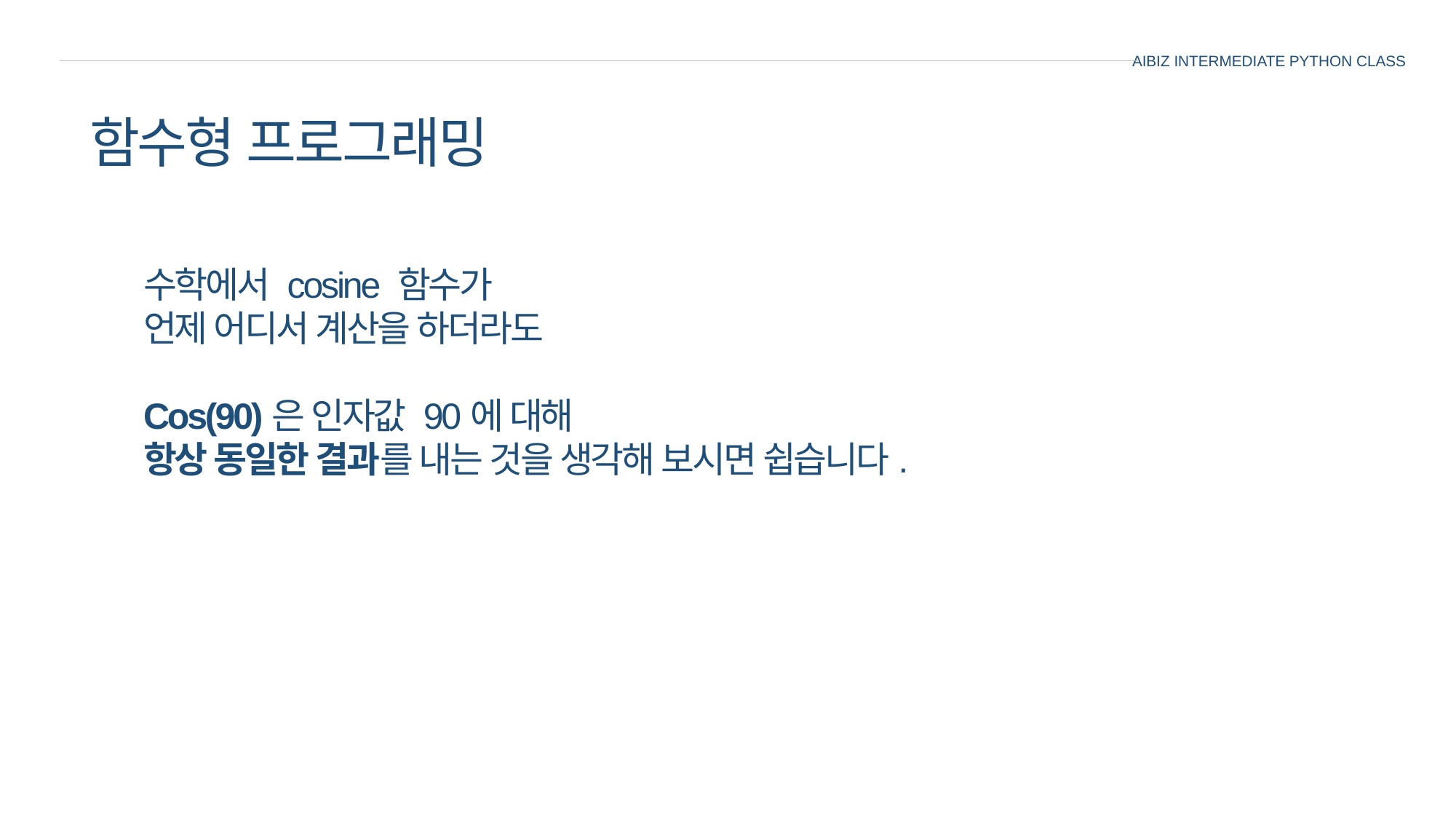

AIBIZ INTERMEDIATE PYTHON CLASS
함수형 프로그래밍
수학에서 cosine 함수가
언제 어디서 계산을 하더라도

Cos(90)은 인자값 90에 대해
항상 동일한 결과를 내는 것을 생각해 보시면 쉽습니다.